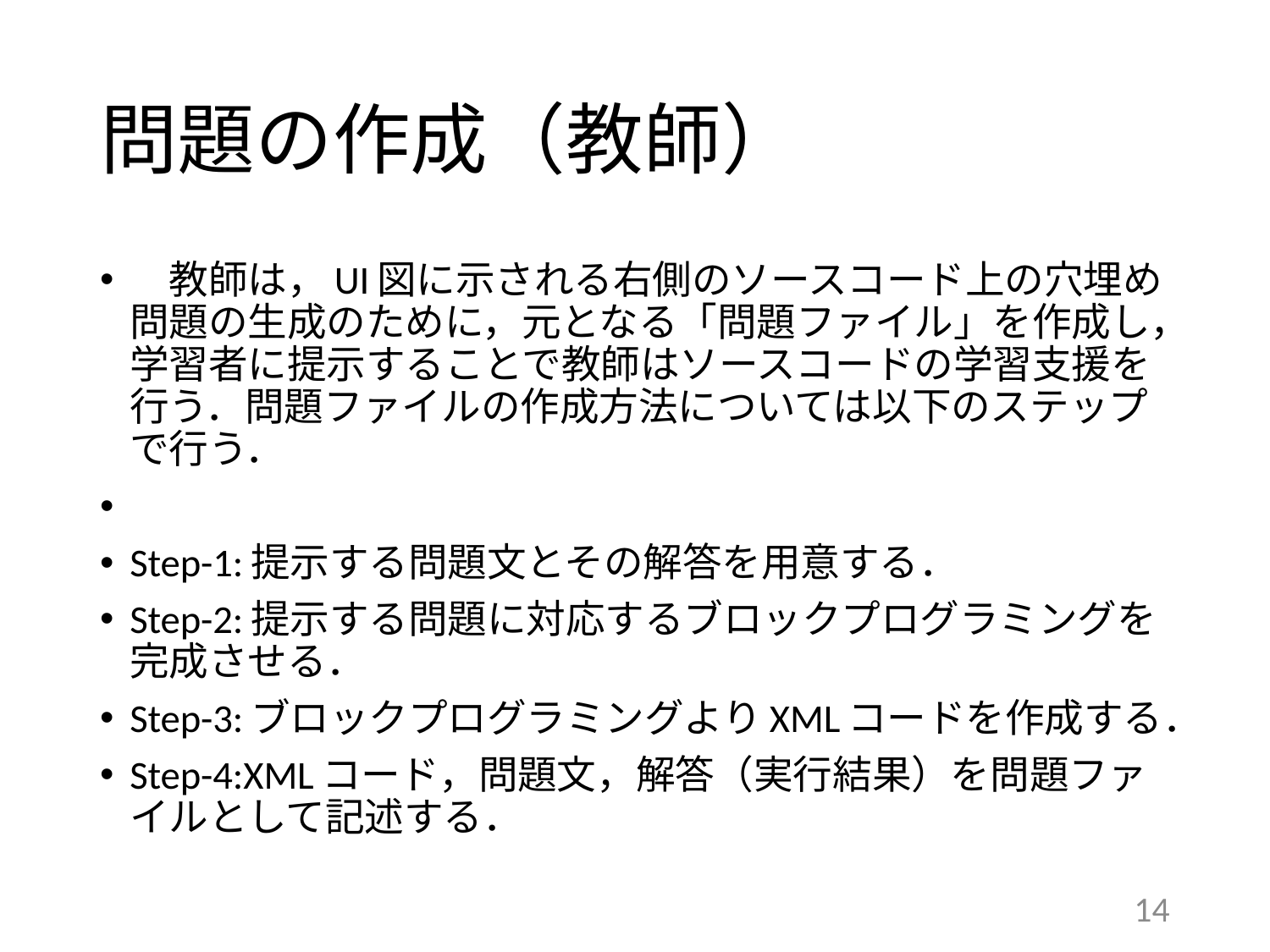

# 問題の作成（教師）
　教師は，UI図に示される右側のソースコード上の穴埋め問題の生成のために，元となる「問題ファイル」を作成し，学習者に提示することで教師はソースコードの学習支援を行う．問題ファイルの作成方法については以下のステップで行う．

Step-1:提示する問題文とその解答を用意する．
Step-2:提示する問題に対応するブロックプログラミングを完成させる．
Step-3:ブロックプログラミングよりXMLコードを作成する．
Step-4:XMLコード，問題文，解答（実行結果）を問題ファイルとして記述する．
14